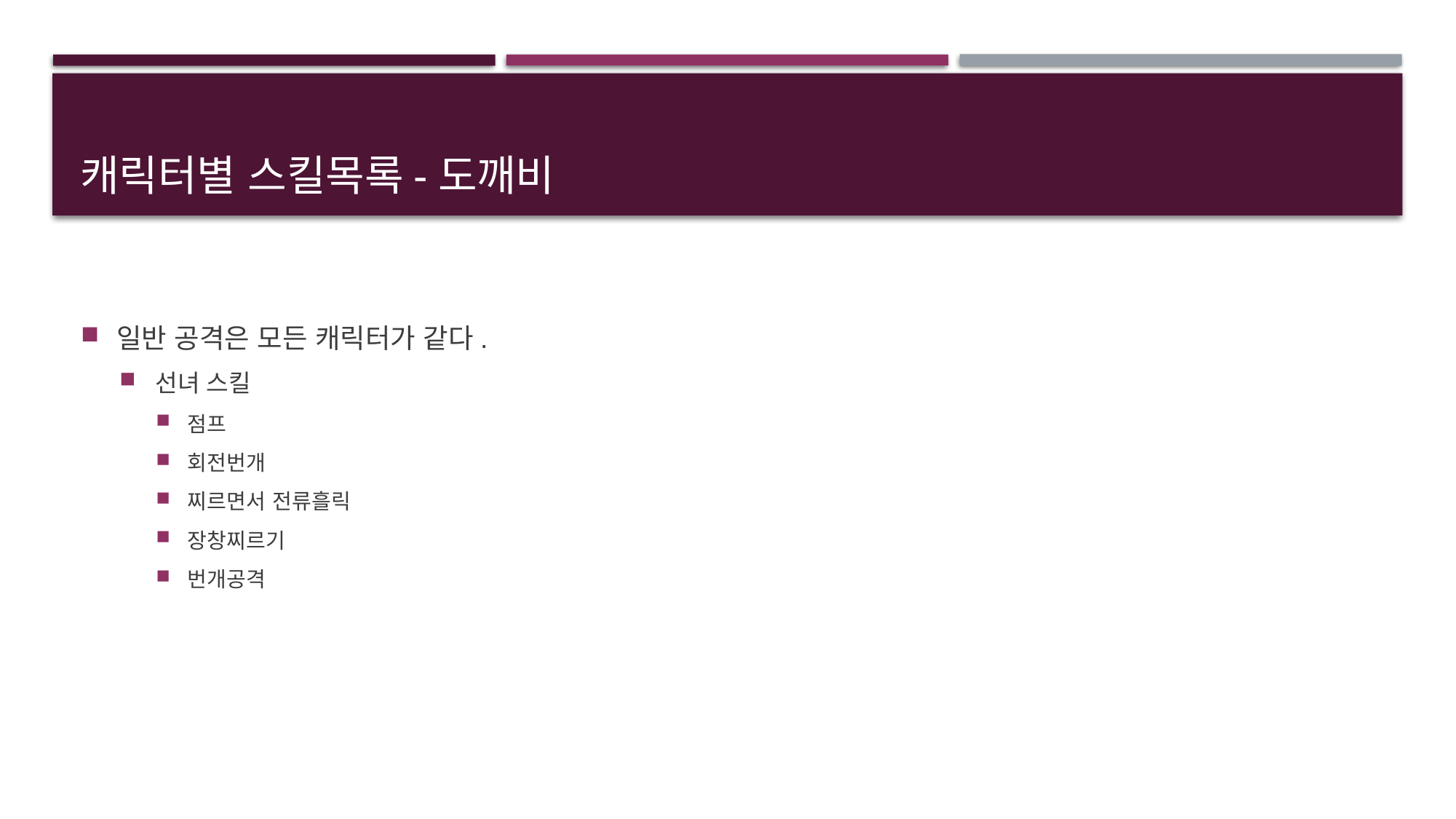

# 캐릭터별 스킬목록-도깨비
일반 공격은 모든 캐릭터가 같다.
선녀 스킬
점프
회전번개
찌르면서 전류흘릭
장창찌르기
번개공격